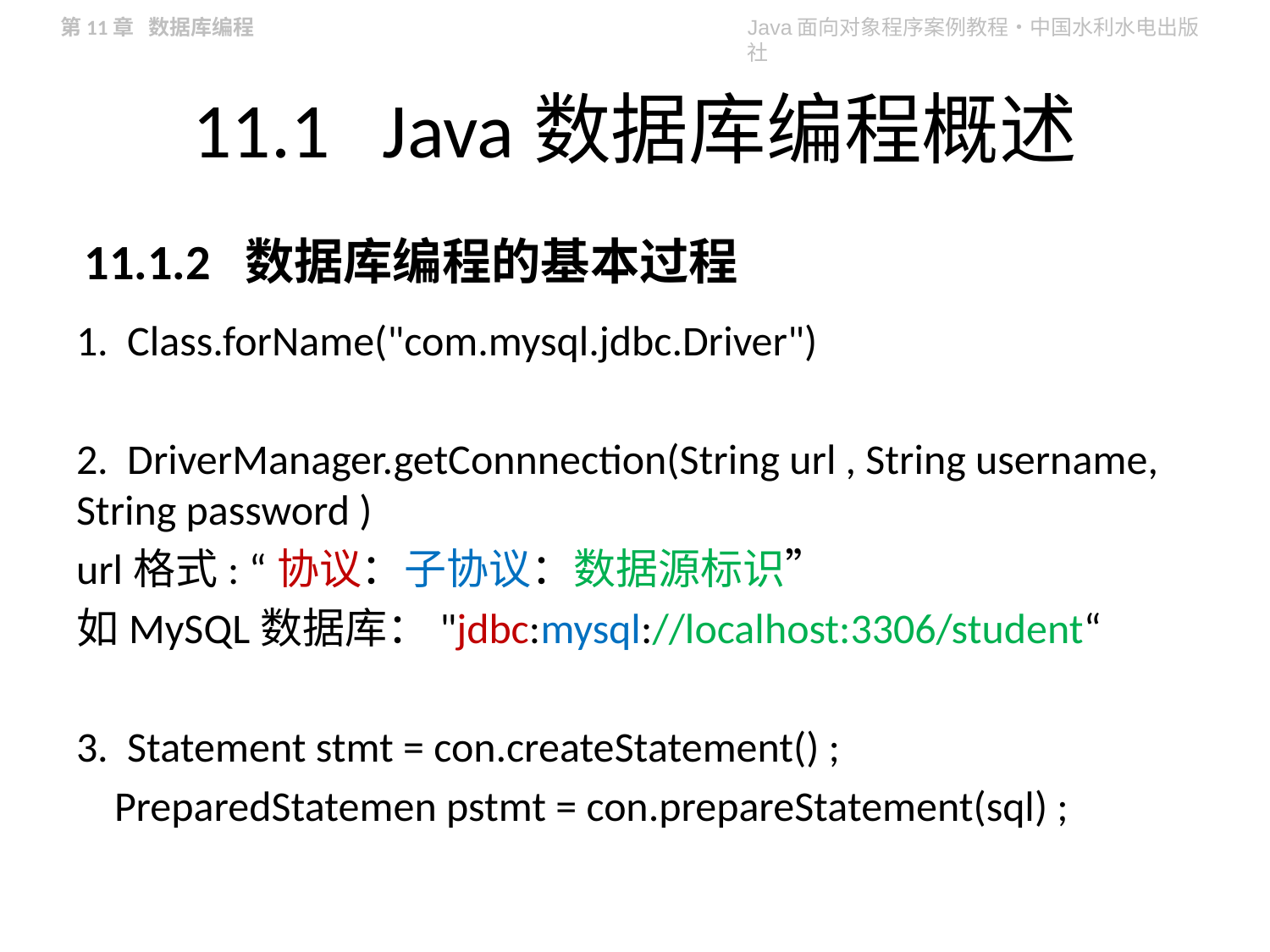

# 11.1   Java数据库编程概述
11.1.2  数据库编程的基本过程
1.  Class.forName("com.mysql.jdbc.Driver")

2.  DriverManager.getConnnection(String url , String username, String password )
url格式: “协议：子协议：数据源标识”
如MySQL数据库："jdbc:mysql://localhost:3306/student“

3.  Statement stmt = con.createStatement() ;
    PreparedStatemen pstmt = con.prepareStatement(sql) ;